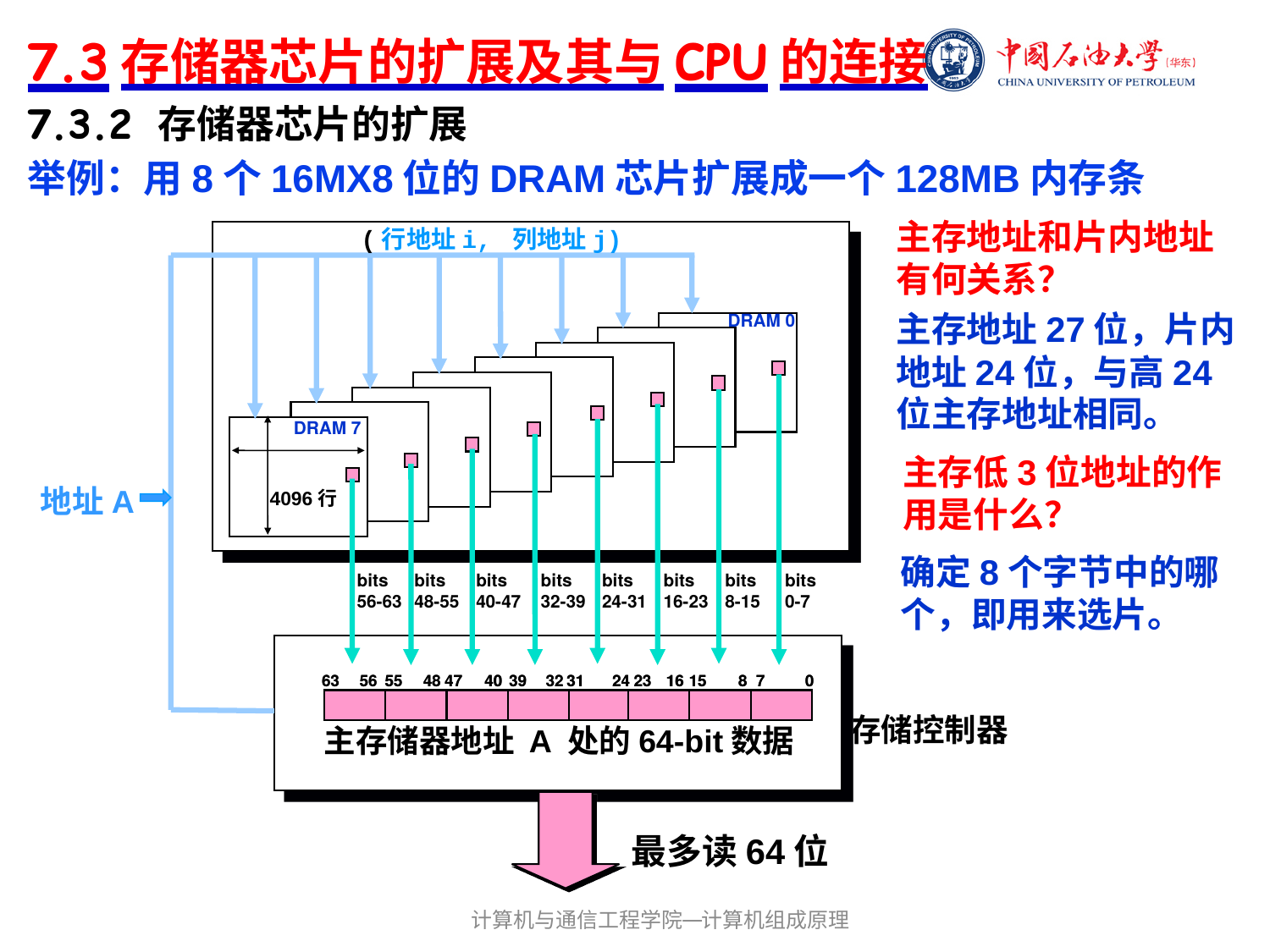

# 7.3存储器芯片的扩展及其与CPU的连接
7.3.2 存储器芯片的扩展
举例：用8个16MX8位的DRAM芯片扩展成一个128MB内存条
主存地址和片内地址有何关系？
(行地址i, 列地址j)

DRAM 0

bits
56-63
bits
48-55
bits
40-47
bits
32-39
bits
24-31
bits
16-23
bits
8-15
bits
0-7

DRAM 7

地址A
4096行

63
56
55
48
47
40
39
32
31
24
23
16
15
8
7
0

63
56
55
48
47
40
39
32
31
24
23
16
15
8
7
0

主存储器地址 A 处的64-bit数据
存储控制器

 最多读64位
主存地址27位，片内地址24位，与高24位主存地址相同。
主存低3位地址的作用是什么？
确定8个字节中的哪个，即用来选片。
计算机与通信工程学院—计算机组成原理
40